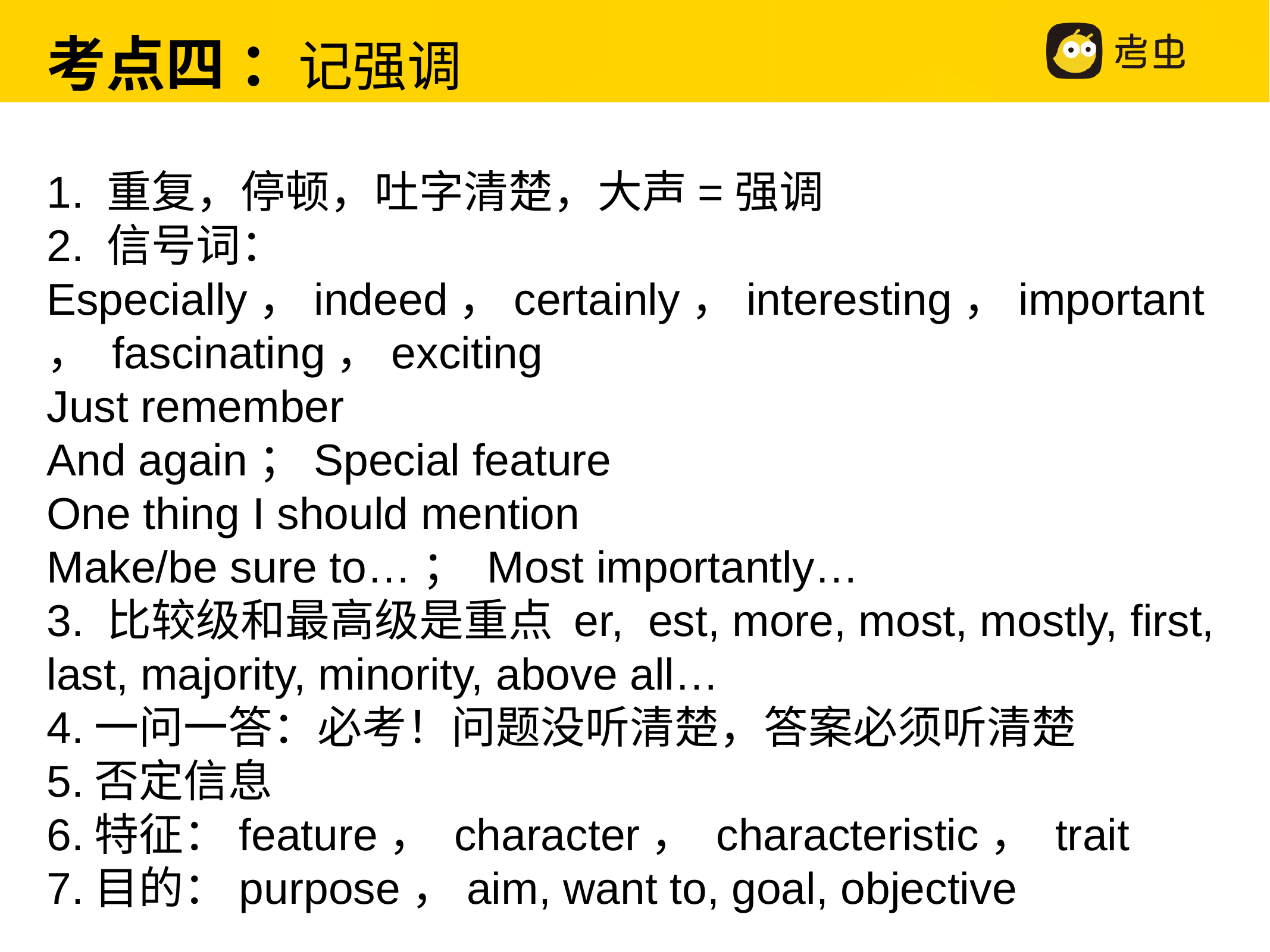

考点四 ：记强调

1. 重复，停顿，吐字清楚，大声=强调
2. 信号词：
Especially，indeed，certainly，interesting，important， fascinating，exciting
Just remember
And again；Special feature
One thing I should mention
Make/be sure to…； Most importantly…
3. 比较级和最高级是重点 er,  est, more, most, mostly, first, last, majority, minority, above all…
4.一问一答：必考！问题没听清楚，答案必须听清楚
5.否定信息
6.特征：feature， character， characteristic， trait
7.目的：purpose，aim, want to, goal, objective